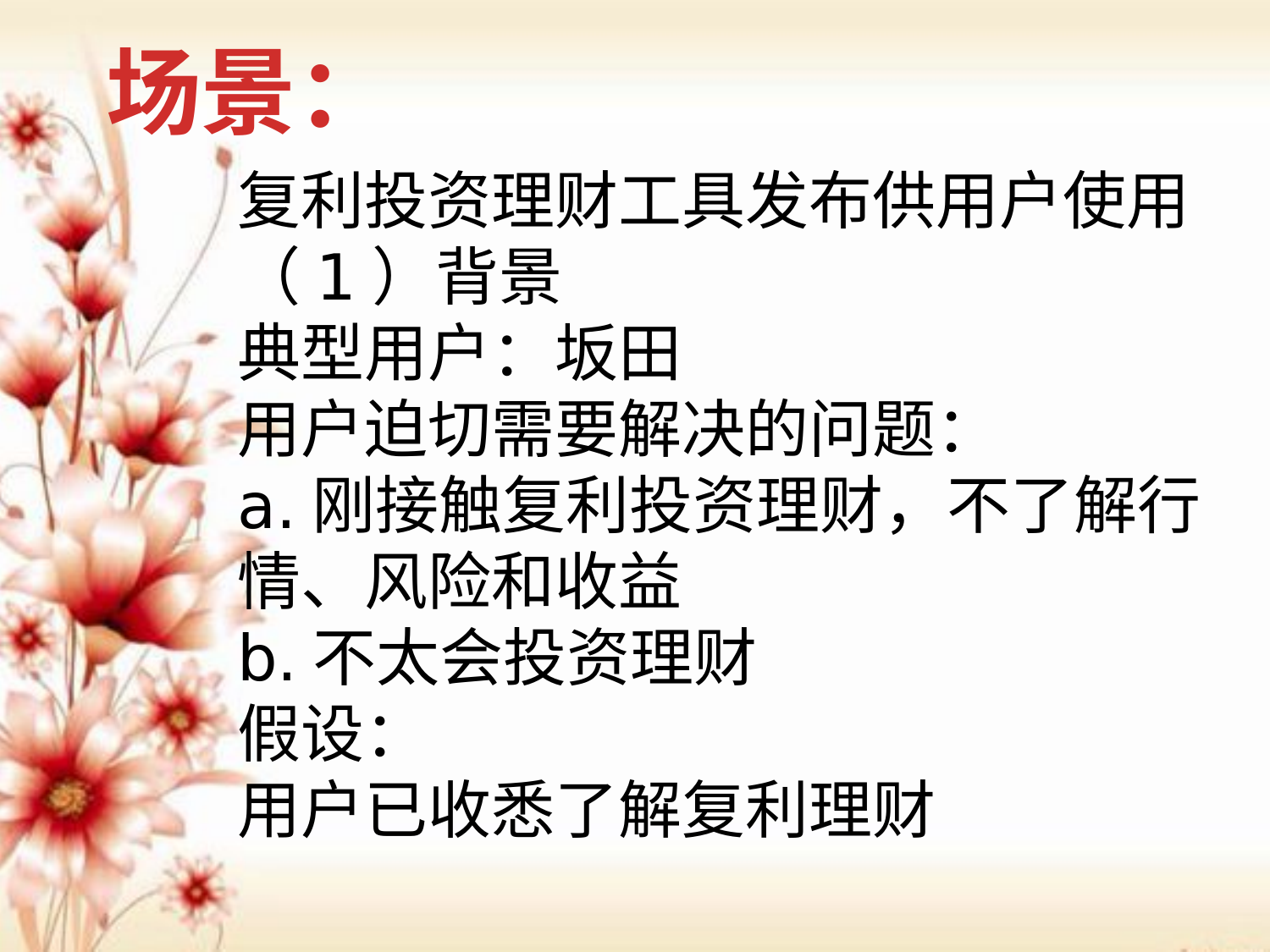

场景：
复利投资理财工具发布供用户使用
（1）背景
典型用户：坂田
用户迫切需要解决的问题：
a.刚接触复利投资理财，不了解行情、风险和收益
b.不太会投资理财
假设：
用户已收悉了解复利理财